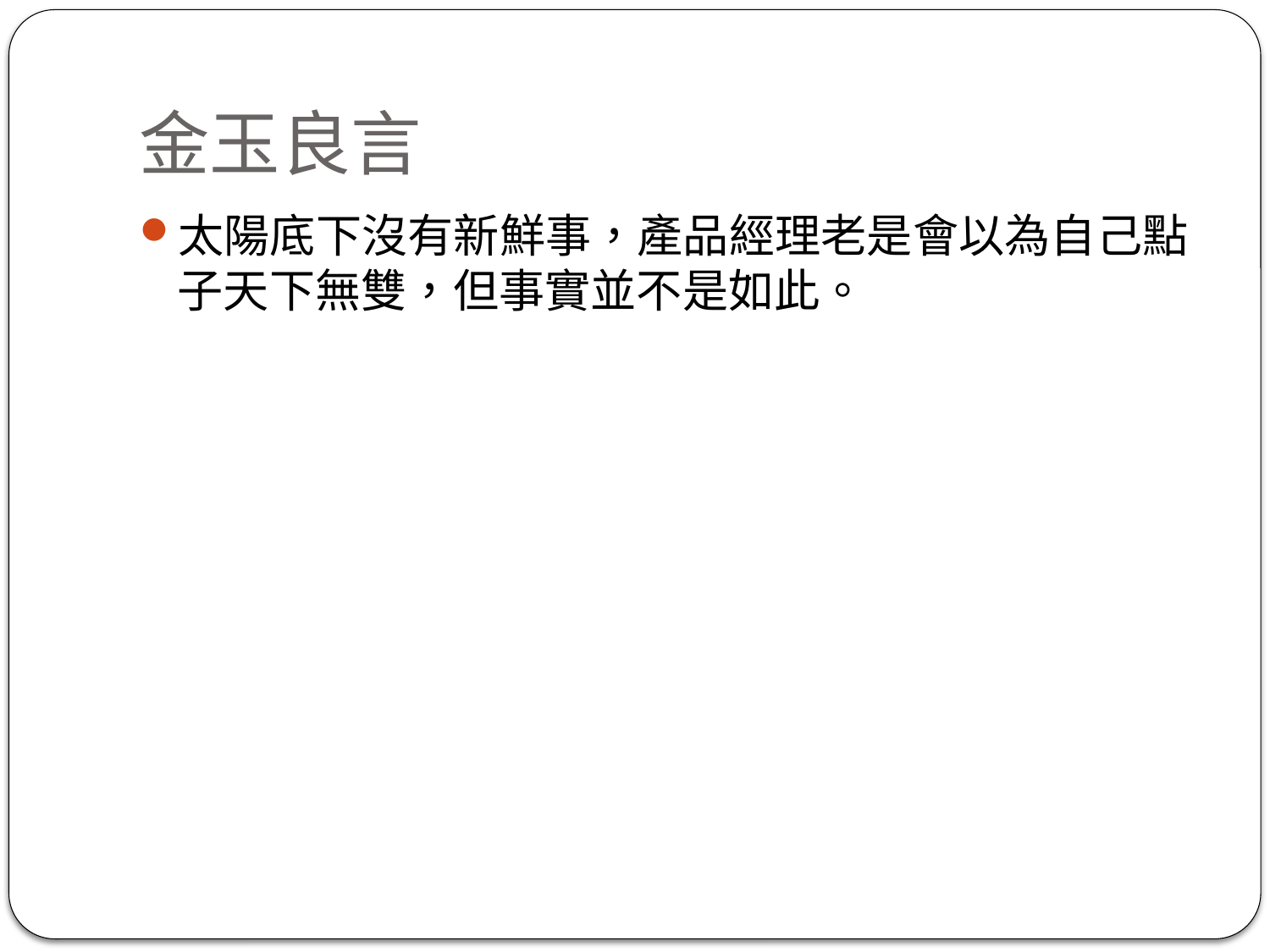

# 金玉良言
太陽底下沒有新鮮事，產品經理老是會以為自己點子天下無雙，但事實並不是如此。